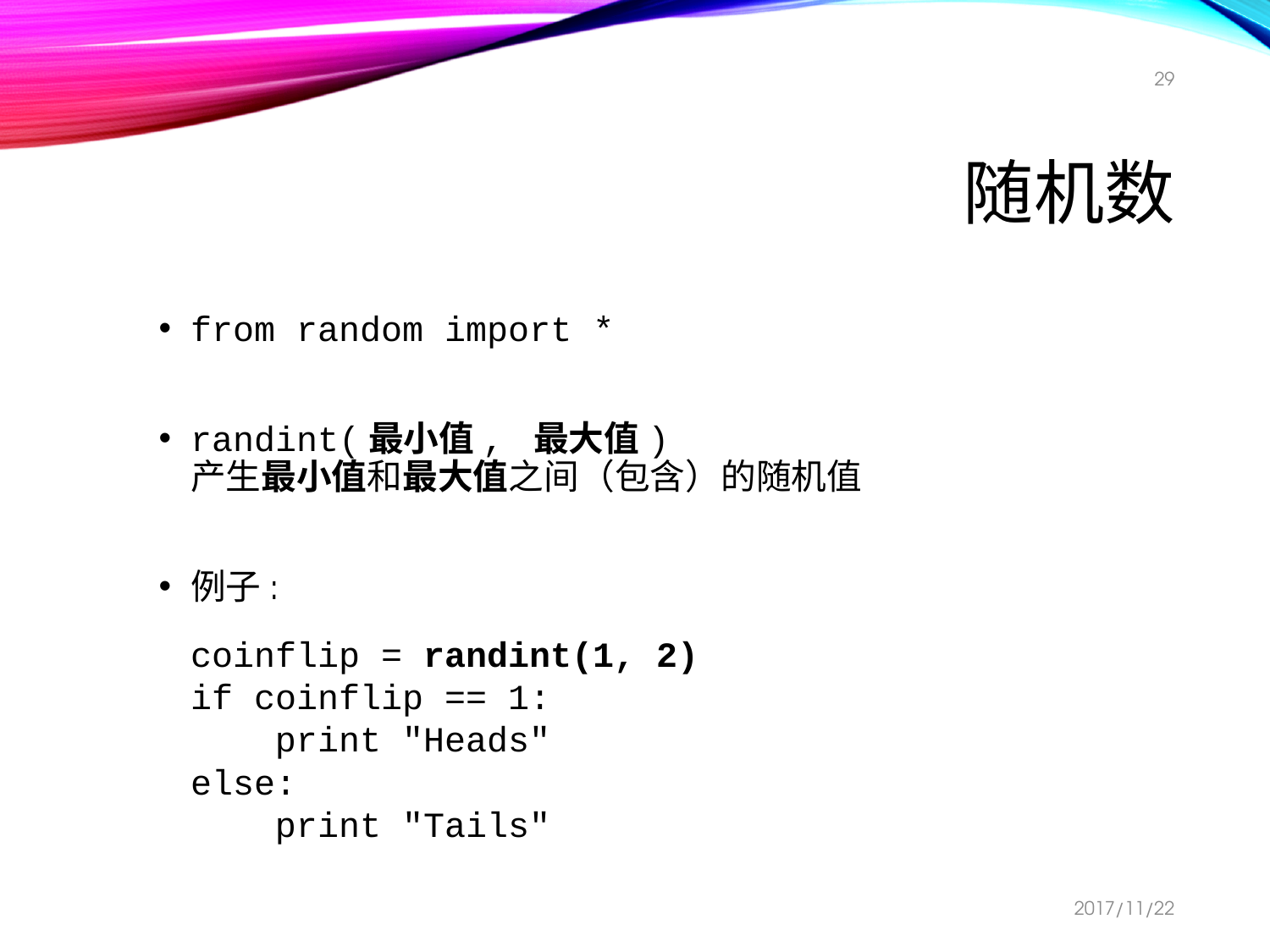

29
# 随机数
from random import *

randint(最小值, 最大值)
产生最小值和最大值之间（包含）的随机值

例子:

	coinflip = randint(1, 2)
	if coinflip == 1:
	    print "Heads"
	else:
	    print "Tails"
2017/11/22